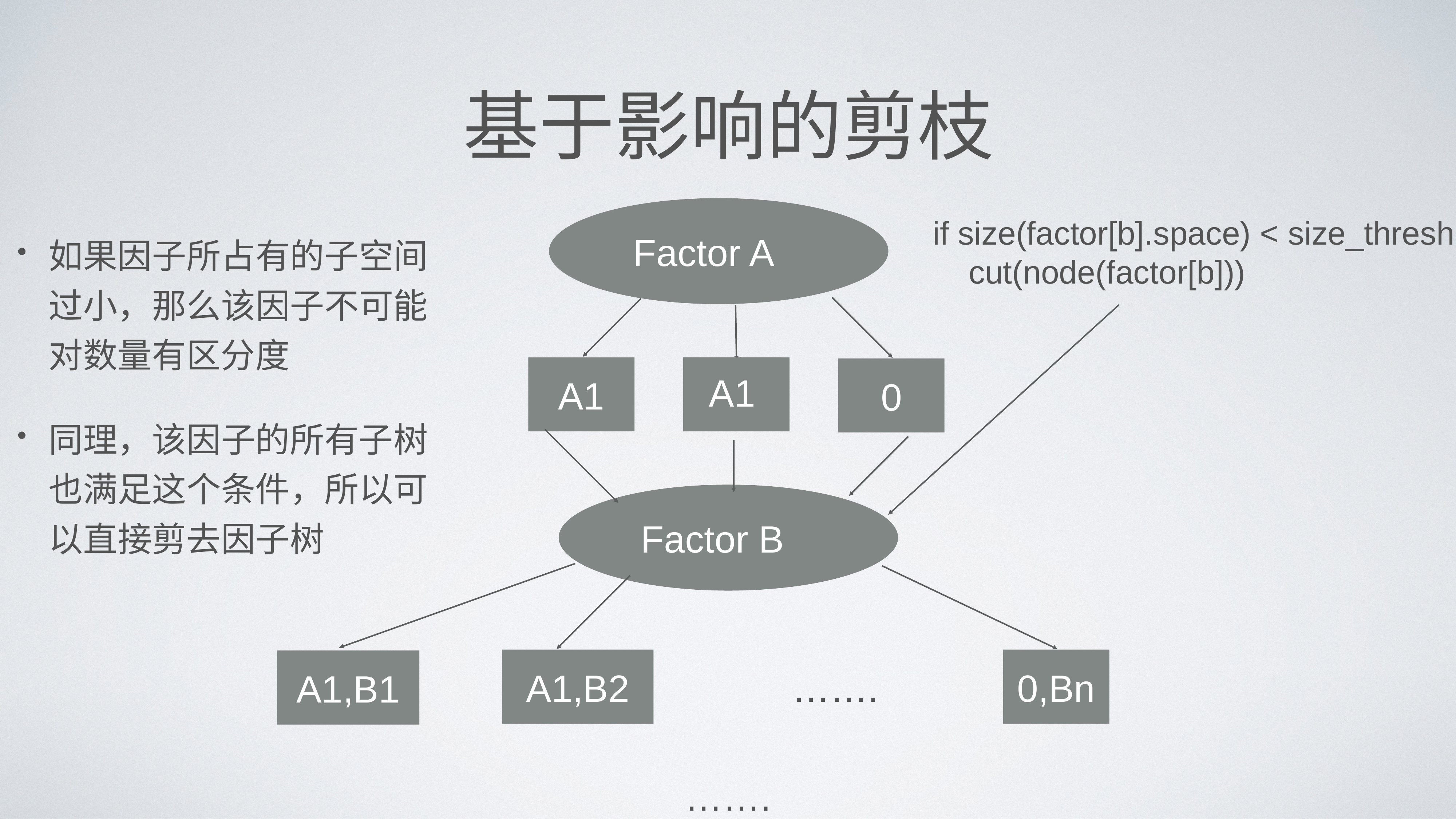

# 基于影响的剪枝
Factor A
如果因子所占有的子空间过小，那么该因子不可能对数量有区分度
同理，该因子的所有子树也满足这个条件，所以可以直接剪去因子树
if size(factor[b].space) < size_threshold:
    cut(node(factor[b]))

A1
A2

A1
0

Factor B

A1,B2
0,Bn
A1,B1
…….
…….